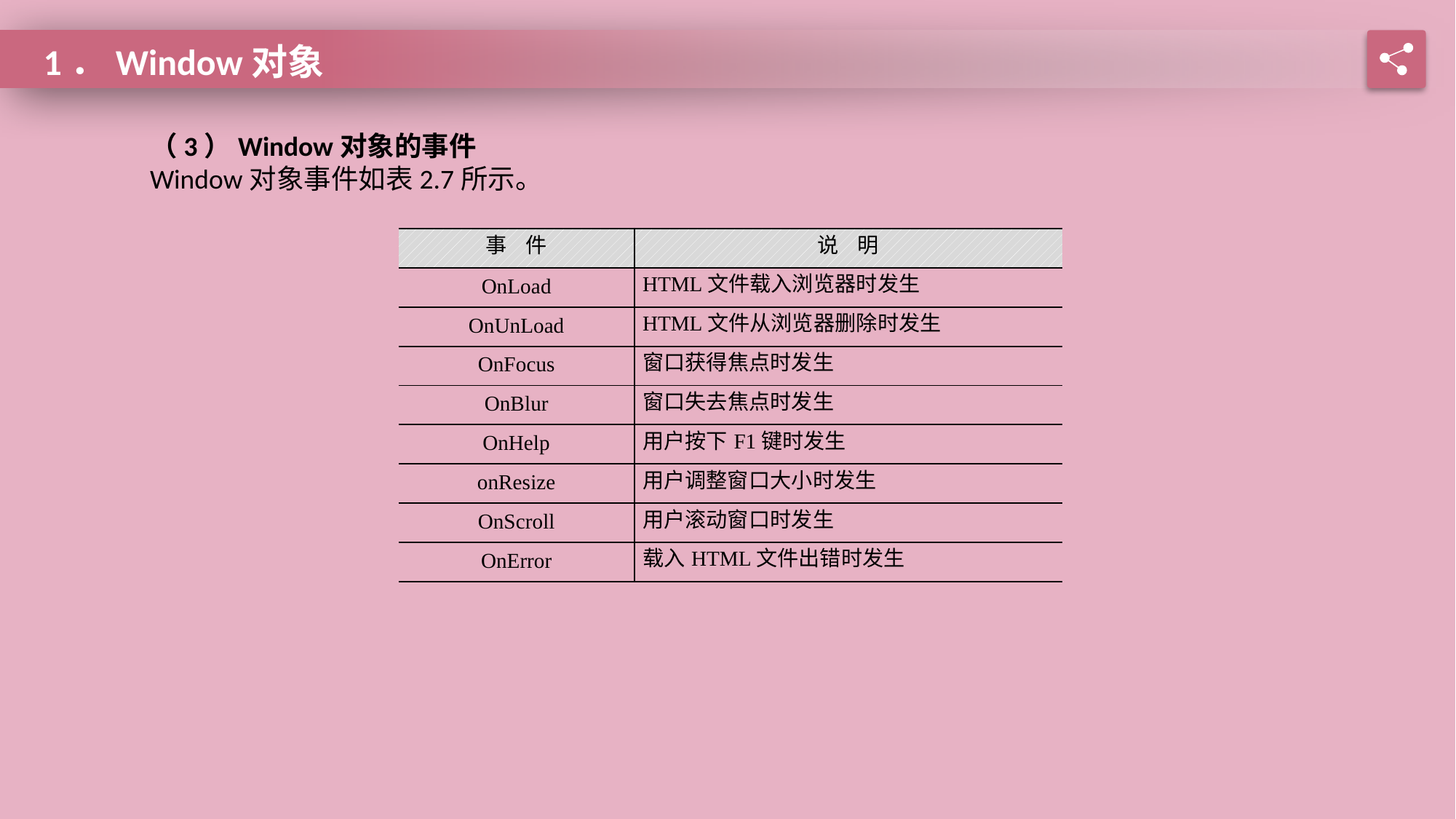

1．Window对象
（3）Window对象的事件
Window对象事件如表2.7所示。
| 事 件 | 说 明 |
| --- | --- |
| OnLoad | HTML文件载入浏览器时发生 |
| OnUnLoad | HTML文件从浏览器删除时发生 |
| OnFocus | 窗口获得焦点时发生 |
| OnBlur | 窗口失去焦点时发生 |
| OnHelp | 用户按下F1键时发生 |
| onResize | 用户调整窗口大小时发生 |
| OnScroll | 用户滚动窗口时发生 |
| OnError | 载入HTML文件出错时发生 |